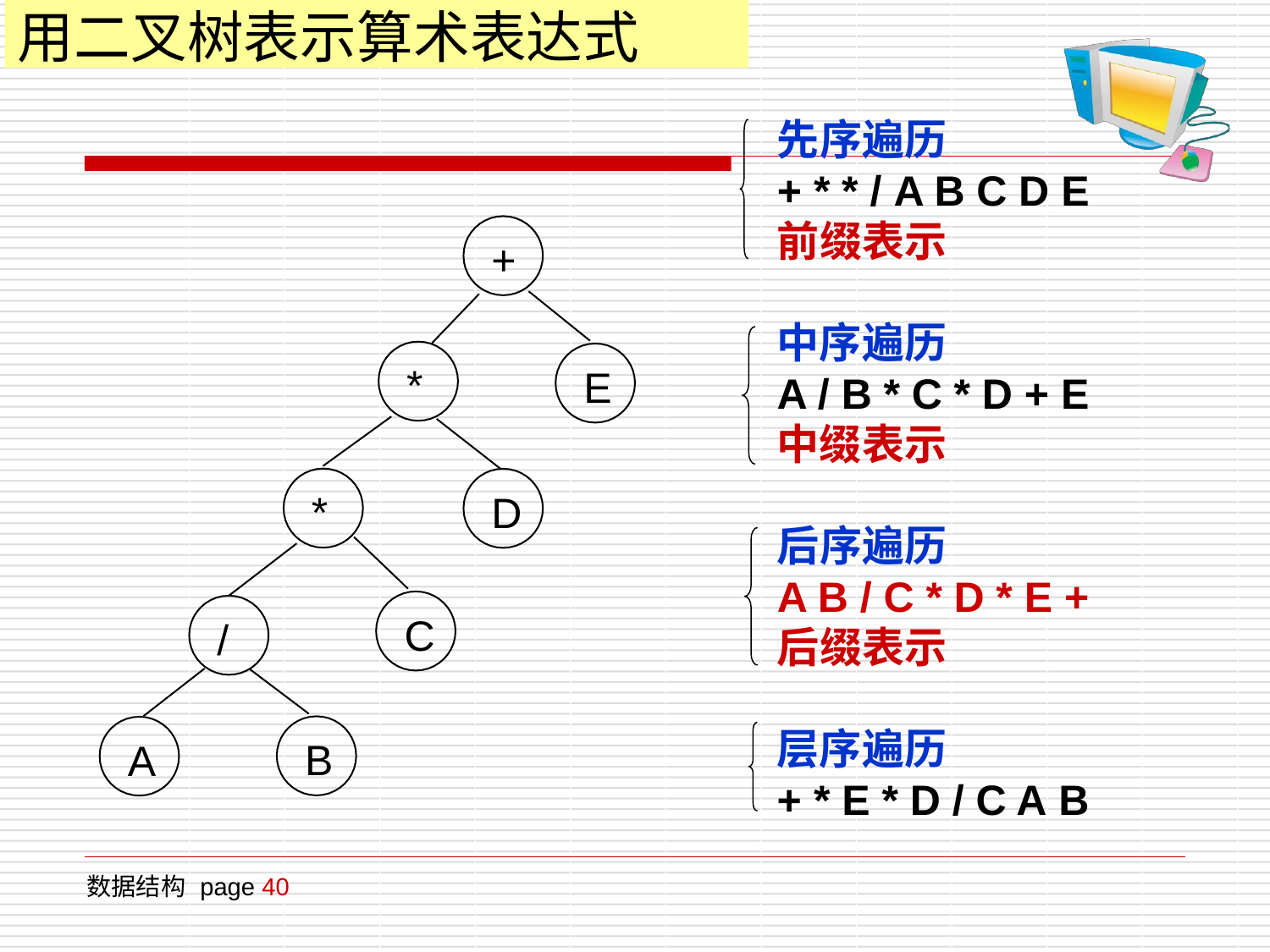

# 用二叉树表示算术表达式

先序遍历

+ * * / A B C D E
前缀表示

+

中序遍历
A / B * C * D + E
中缀表示

*
E

*
D
后序遍历
A B / C * D * E +
后缀表示

C
/

层序遍历
+ * E * D / C A B

B
A

数据结构 page 40